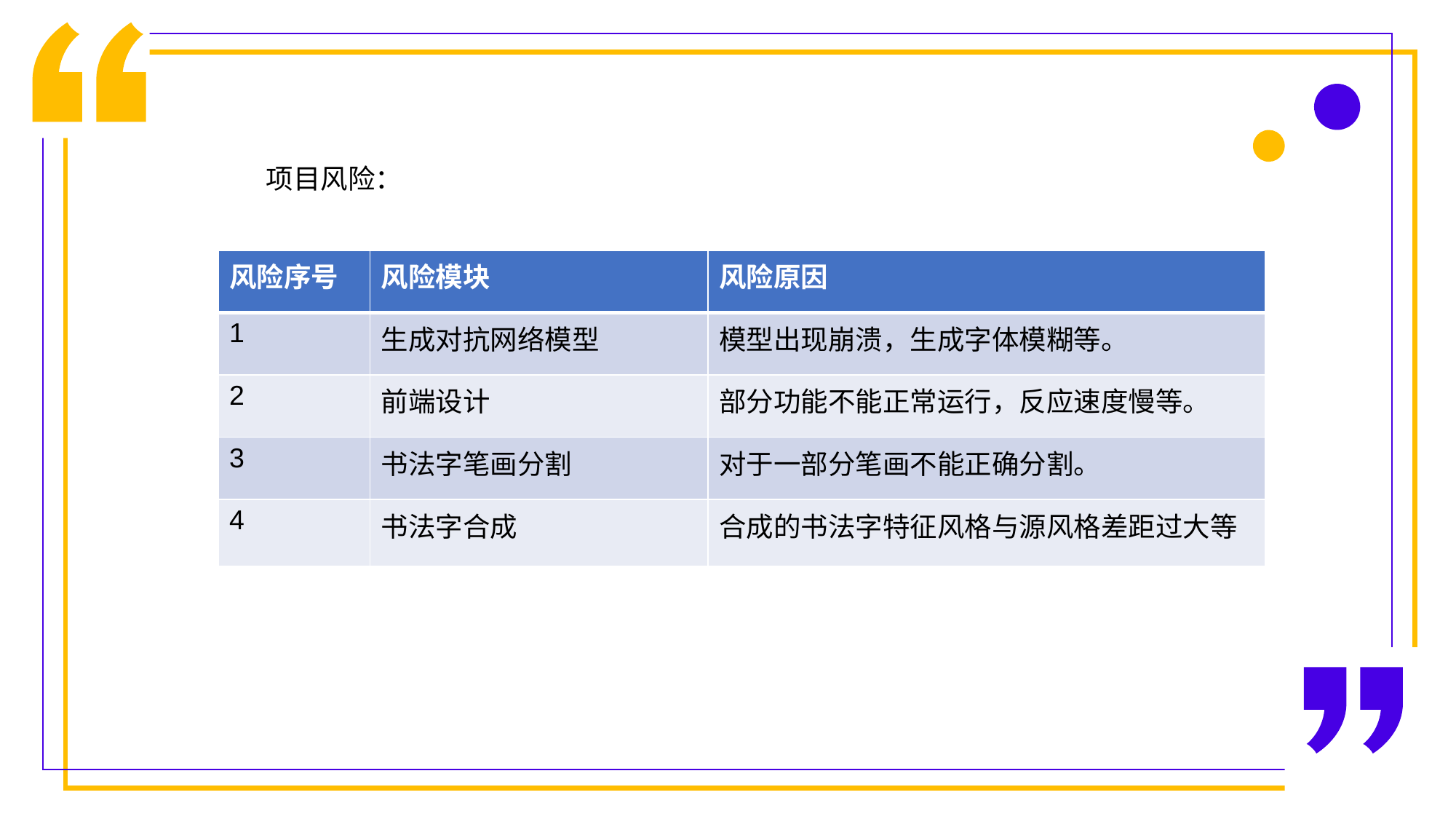

项目风险：
| 风险序号 | 风险模块 | 风险原因 |
| --- | --- | --- |
| 1 | 生成对抗网络模型 | 模型出现崩溃，生成字体模糊等。 |
| 2 | 前端设计 | 部分功能不能正常运行，反应速度慢等。 |
| 3 | 书法字笔画分割 | 对于一部分笔画不能正确分割。 |
| 4 | 书法字合成 | 合成的书法字特征风格与源风格差距过大等 |